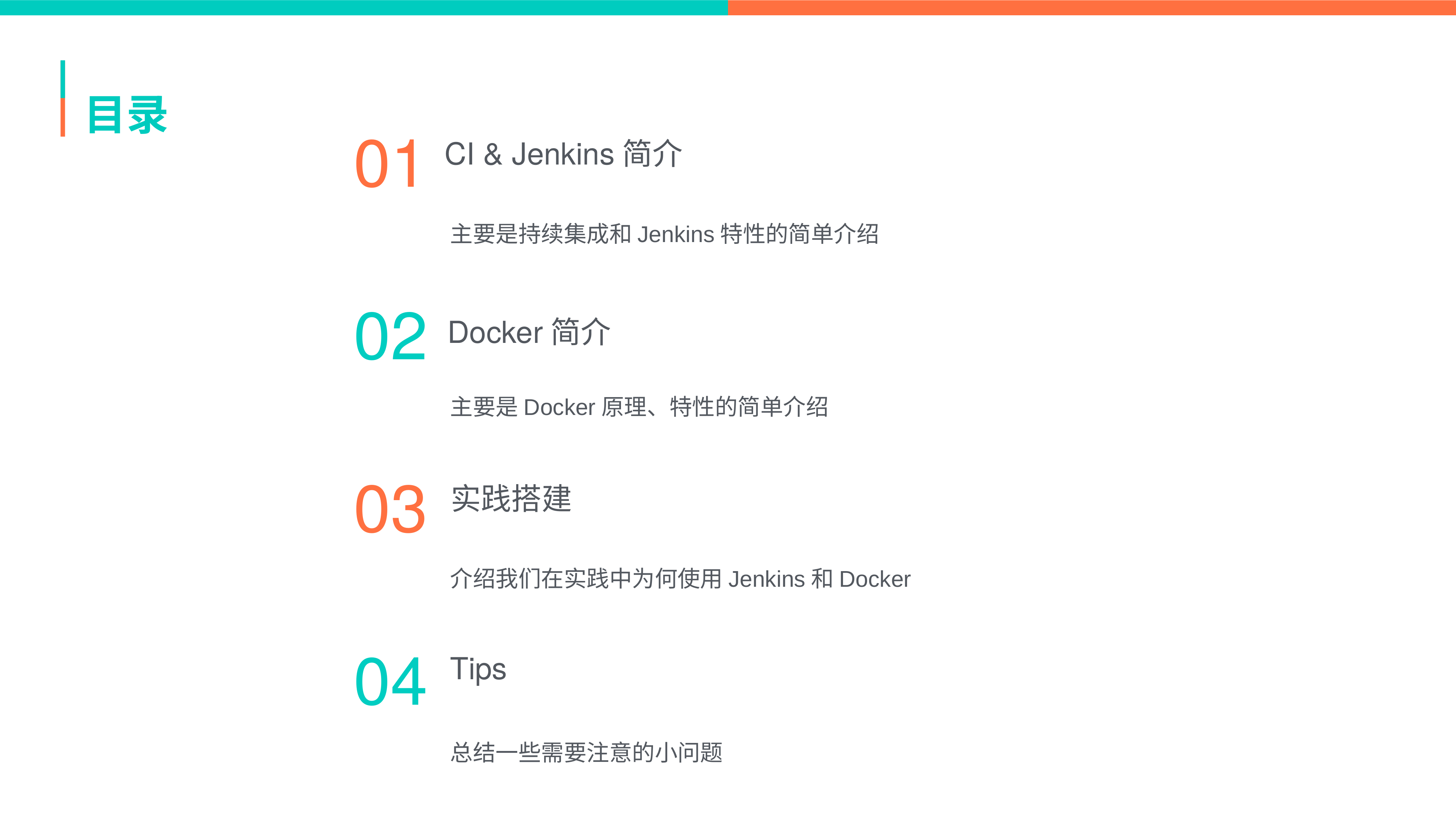

目录

01
CI & Jenkins简介
主要是持续集成和Jenkins特性的简单介绍
02
Docker简介
主要是Docker原理、特性的简单介绍
03
实践搭建
介绍我们在实践中为何使用Jenkins和Docker
04
Tips
总结一些需要注意的小问题